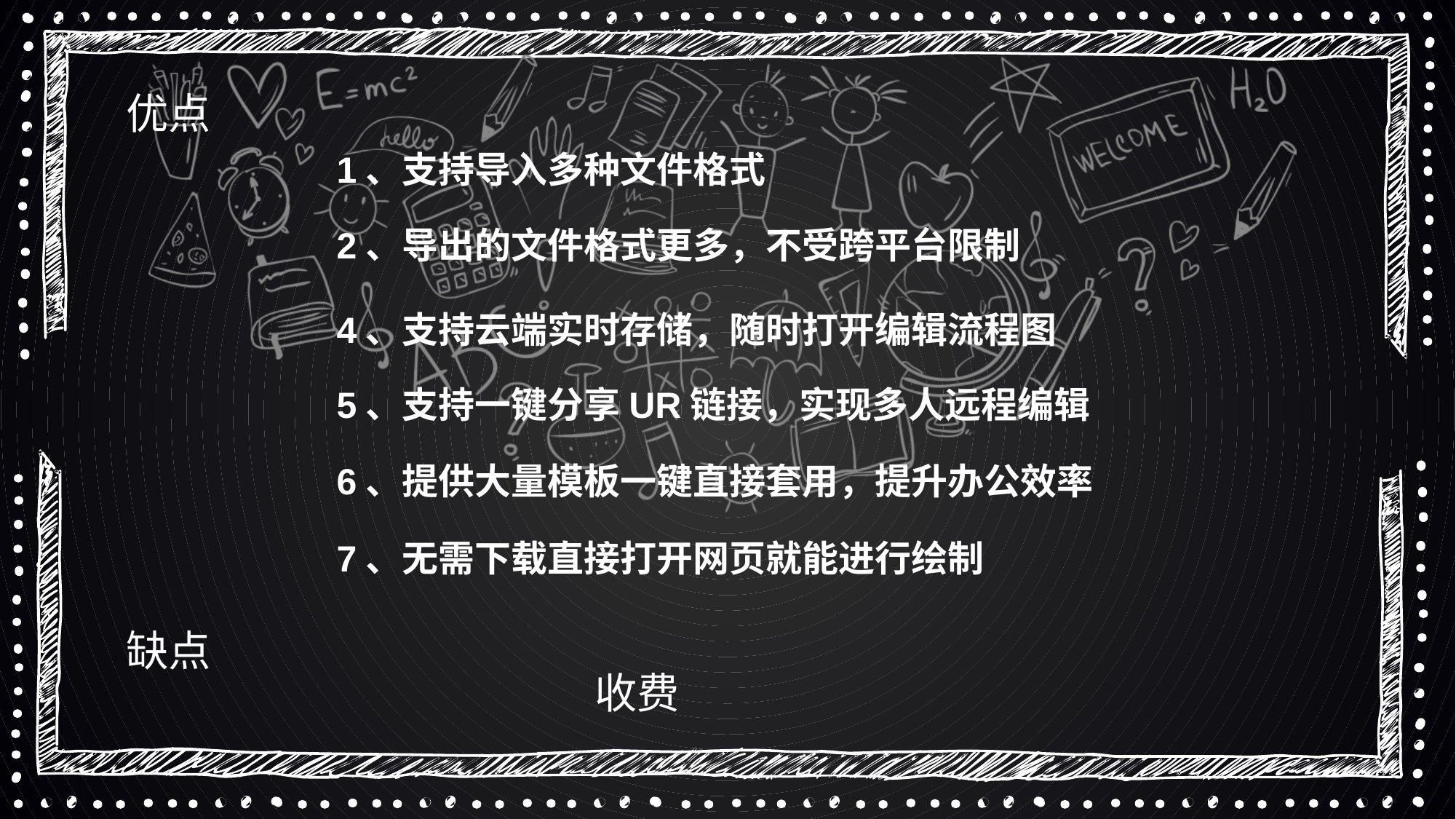

优点
1、支持导入多种文件格式
2、导出的文件格式更多，不受跨平台限制
4、支持云端实时存储，随时打开编辑流程图

5、支持一键分享UR链接，实现多人远程编辑

6、提供大量模板一键直接套用，提升办公效率

7、无需下载直接打开网页就能进行绘制

缺点
收费